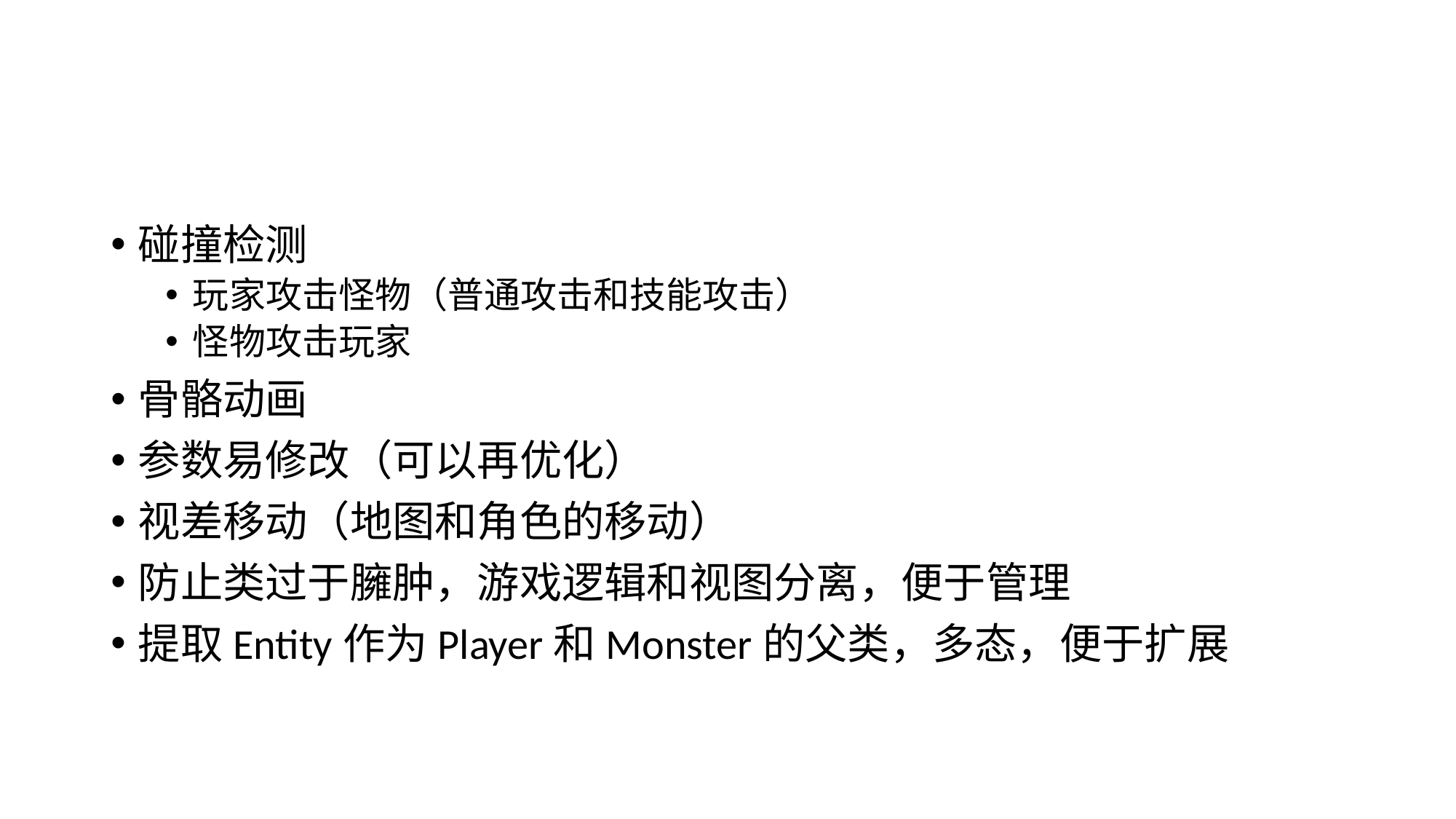

#
碰撞检测
玩家攻击怪物（普通攻击和技能攻击）
怪物攻击玩家
骨骼动画
参数易修改（可以再优化）
视差移动（地图和角色的移动）
防止类过于臃肿，游戏逻辑和视图分离，便于管理
提取Entity作为Player和Monster的父类，多态，便于扩展